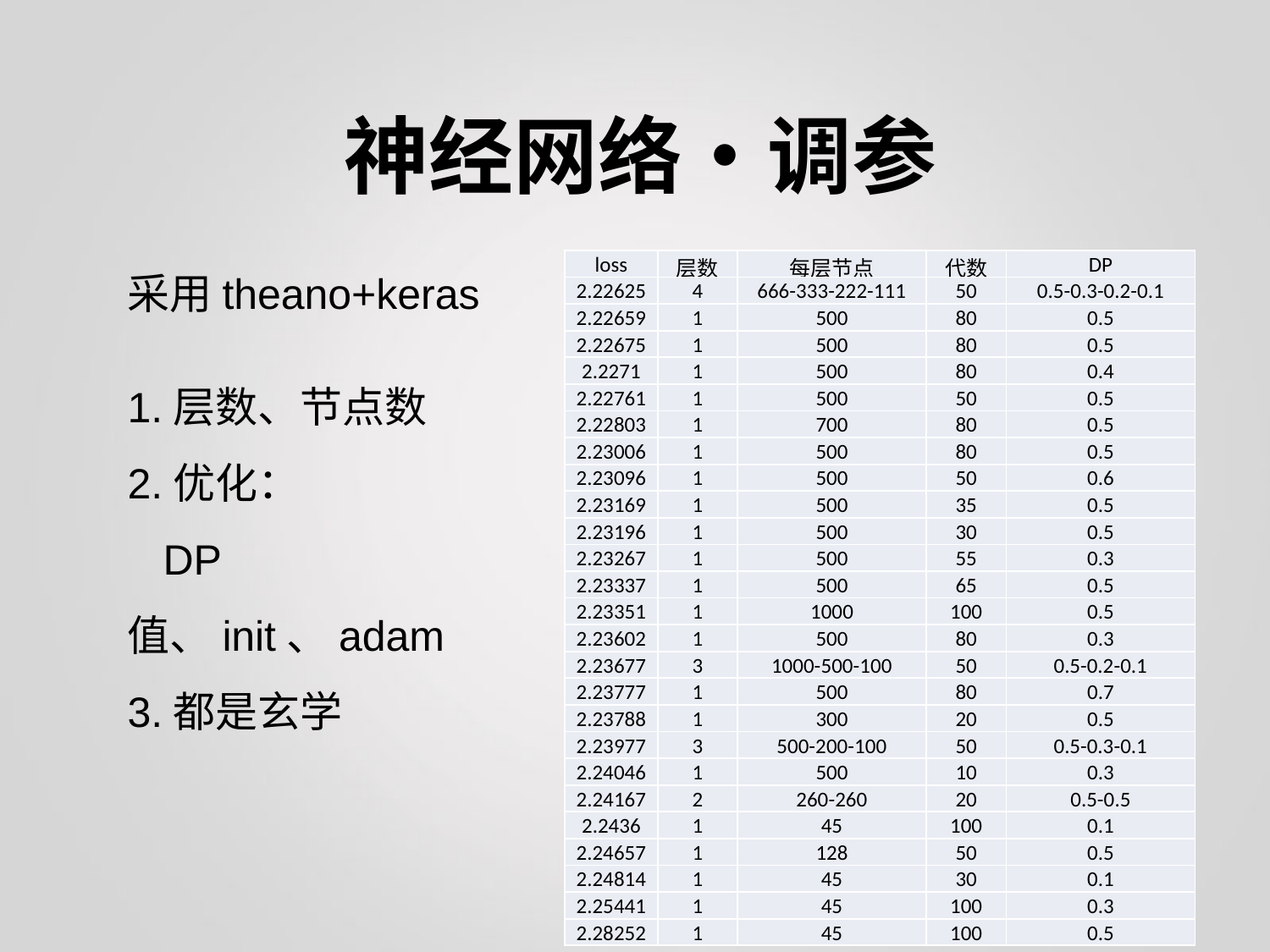

神经网络•调参
采用theano+keras
| loss | 层数 | 每层节点 | 代数 | DP |
| --- | --- | --- | --- | --- |
| 2.22625 | 4 | 666-333-222-111 | 50 | 0.5-0.3-0.2-0.1 |
| 2.22659 | 1 | 500 | 80 | 0.5 |
| 2.22675 | 1 | 500 | 80 | 0.5 |
| 2.2271 | 1 | 500 | 80 | 0.4 |
| 2.22761 | 1 | 500 | 50 | 0.5 |
| 2.22803 | 1 | 700 | 80 | 0.5 |
| 2.23006 | 1 | 500 | 80 | 0.5 |
| 2.23096 | 1 | 500 | 50 | 0.6 |
| 2.23169 | 1 | 500 | 35 | 0.5 |
| 2.23196 | 1 | 500 | 30 | 0.5 |
| 2.23267 | 1 | 500 | 55 | 0.3 |
| 2.23337 | 1 | 500 | 65 | 0.5 |
| 2.23351 | 1 | 1000 | 100 | 0.5 |
| 2.23602 | 1 | 500 | 80 | 0.3 |
| 2.23677 | 3 | 1000-500-100 | 50 | 0.5-0.2-0.1 |
| 2.23777 | 1 | 500 | 80 | 0.7 |
| 2.23788 | 1 | 300 | 20 | 0.5 |
| 2.23977 | 3 | 500-200-100 | 50 | 0.5-0.3-0.1 |
| 2.24046 | 1 | 500 | 10 | 0.3 |
| 2.24167 | 2 | 260-260 | 20 | 0.5-0.5 |
| 2.2436 | 1 | 45 | 100 | 0.1 |
| 2.24657 | 1 | 128 | 50 | 0.5 |
| 2.24814 | 1 | 45 | 30 | 0.1 |
| 2.25441 | 1 | 45 | 100 | 0.3 |
| 2.28252 | 1 | 45 | 100 | 0.5 |
1.层数、节点数
2.优化：
   DP值、init、adam
3.都是玄学